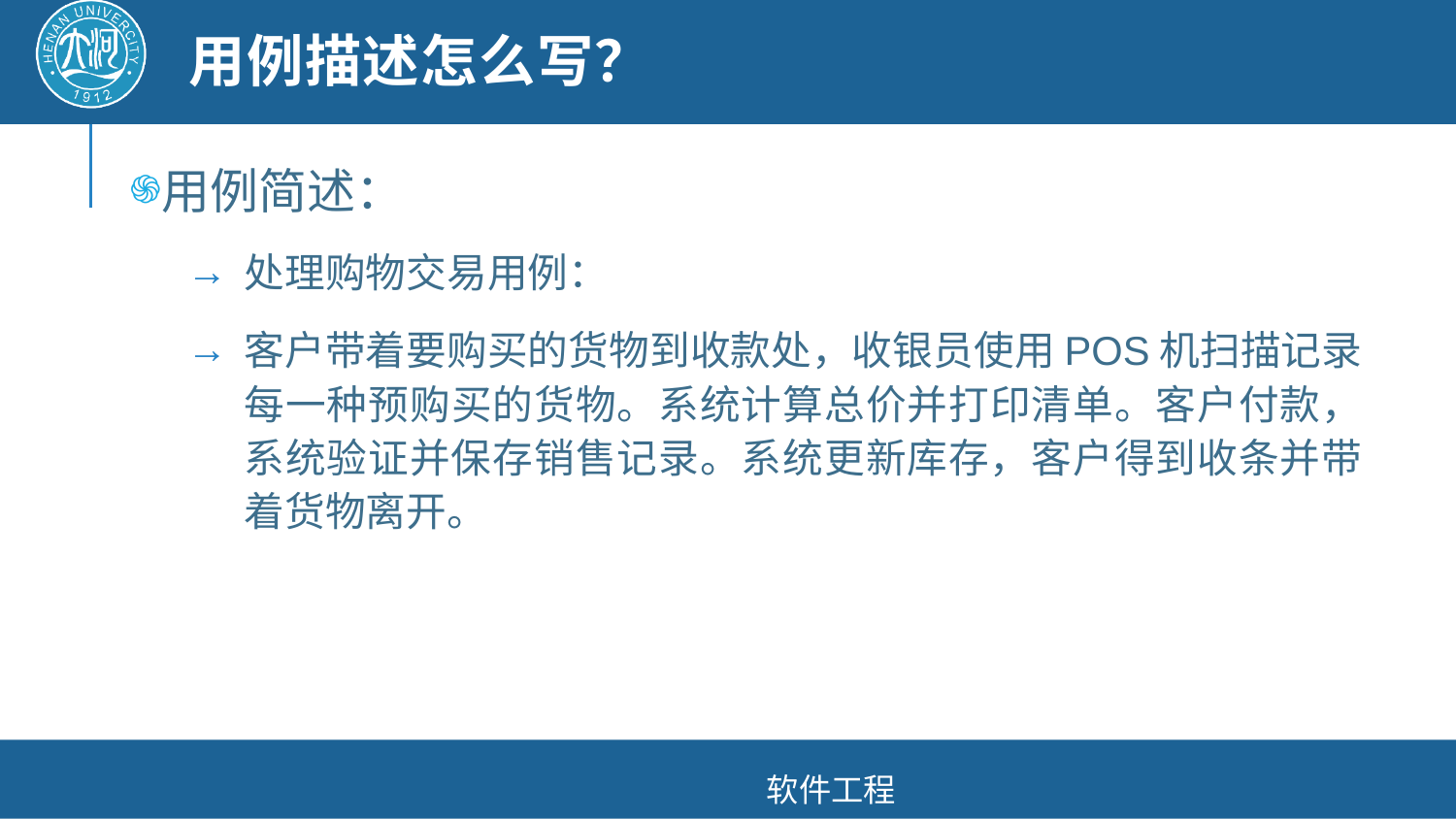

# 用例描述怎么写？
用例简述：
处理购物交易用例：
客户带着要购买的货物到收款处，收银员使用POS机扫描记录每一种预购买的货物。系统计算总价并打印清单。客户付款，系统验证并保存销售记录。系统更新库存，客户得到收条并带着货物离开。

软件工程
64